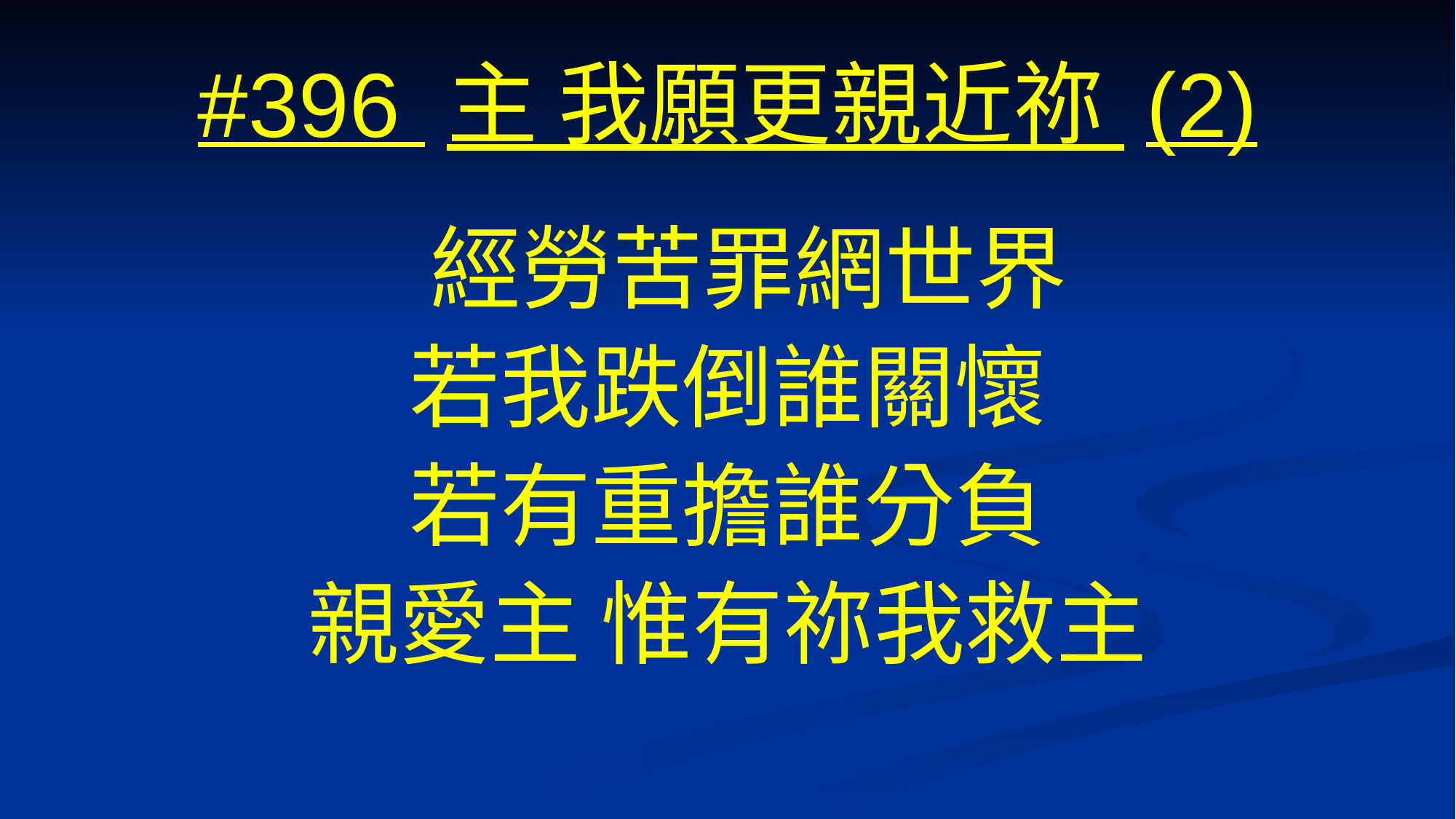

# #396 主 我願更親近祢 (2)
 經勞苦罪網世界
若我跌倒誰關懷
若有重擔誰分負
親愛主 惟有祢我救主